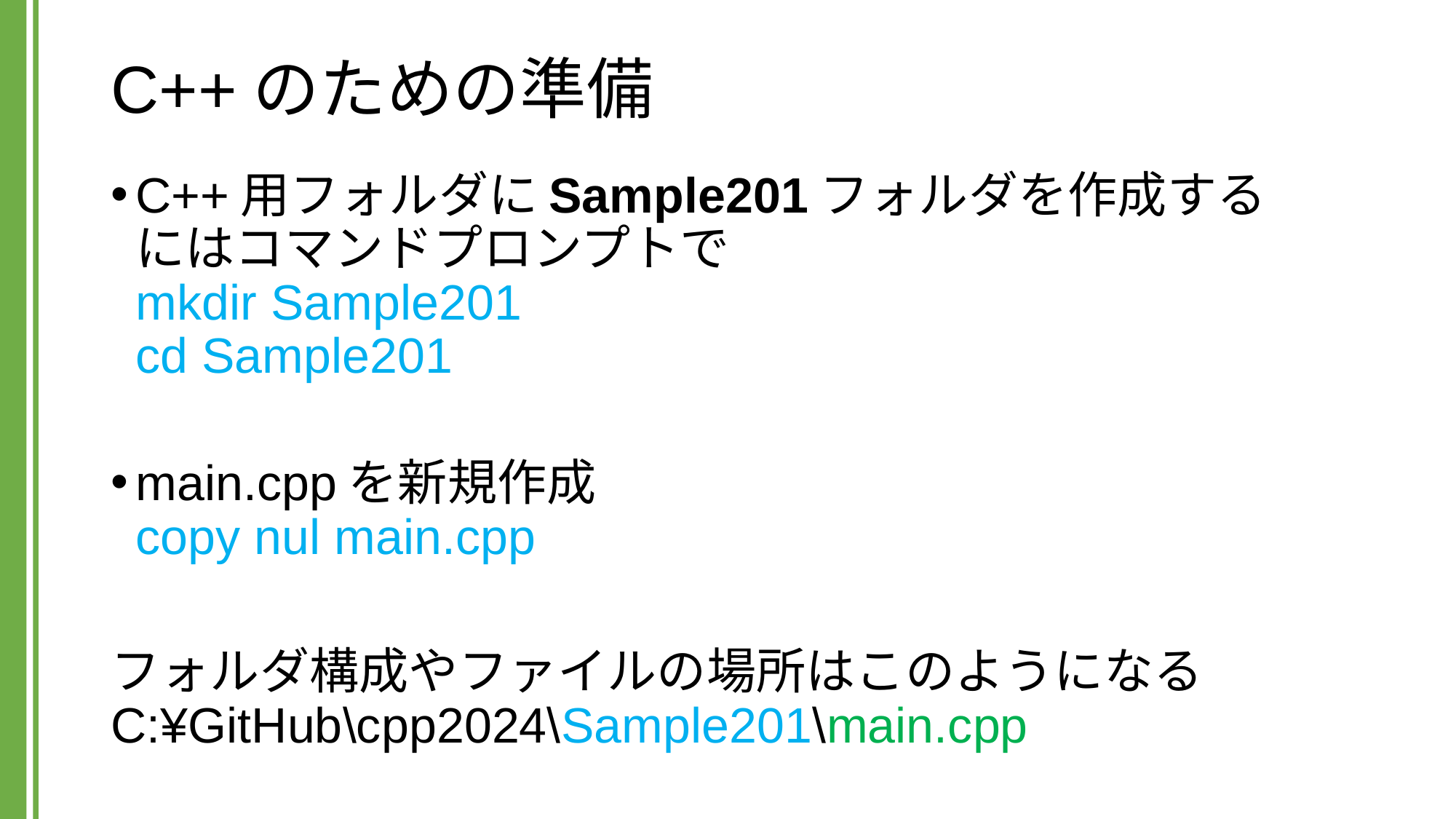

# C++のための準備
C++用フォルダにSample201フォルダを作成する
にはコマンドプロンプトで
mkdir Sample201
cd Sample201
main.cppを新規作成
copy nul main.cpp

フォルダ構成やファイルの場所はこのようになる
C:¥GitHub\cpp2024\Sample201\main.cpp